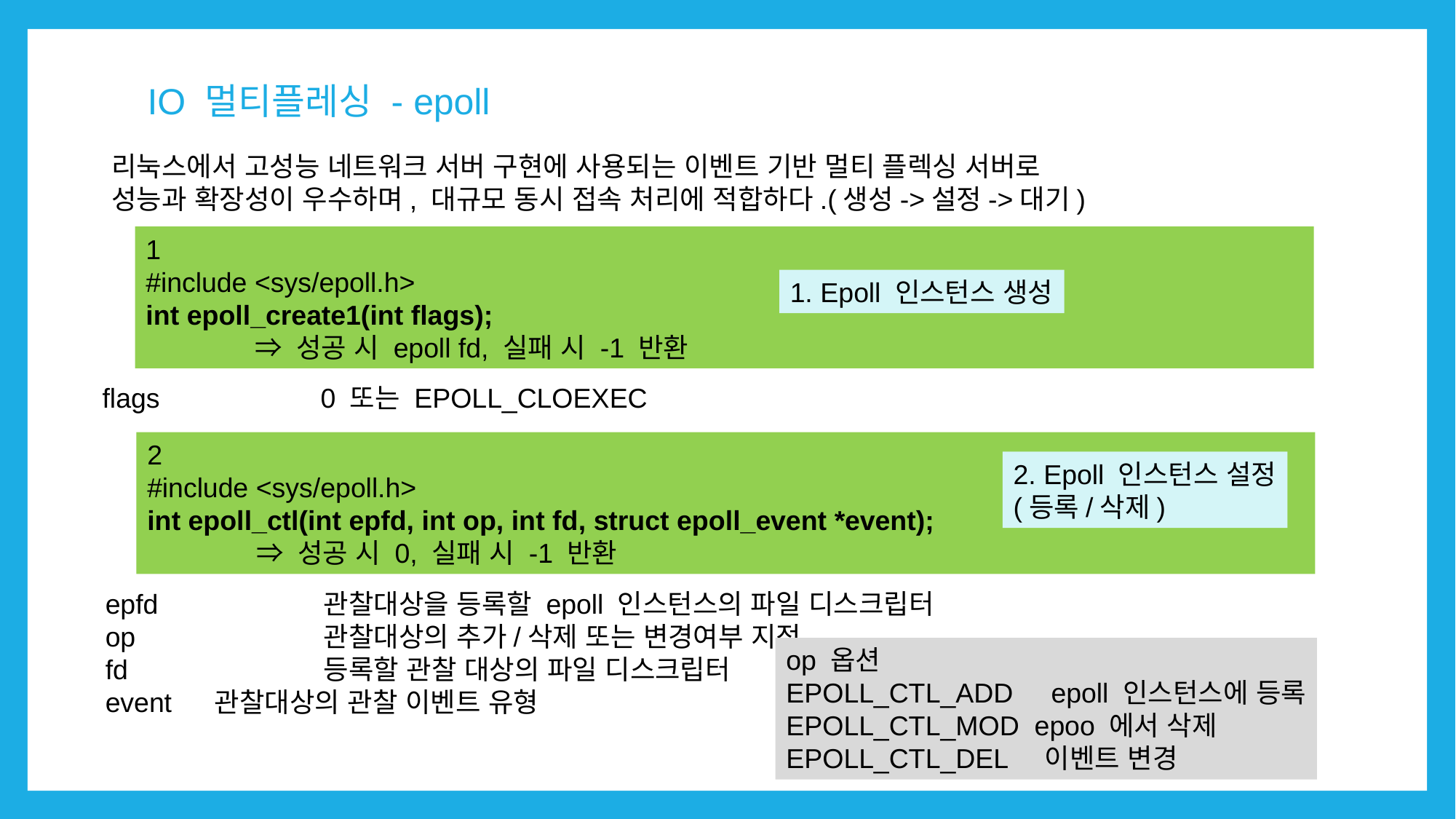

# IO 멀티플레싱 - epoll
리눅스에서 고성능 네트워크 서버 구현에 사용되는 이벤트 기반 멀티 플렉싱 서버로
성능과 확장성이 우수하며, 대규모 동시 접속 처리에 적합하다.(생성->설정->대기)
1
#include <sys/epoll.h>
int epoll_create1(int flags);
	⇒ 성공 시 epoll fd, 실패 시 -1 반환
1. Epoll 인스턴스 생성
flags		0 또는 EPOLL_CLOEXEC

2
#include <sys/epoll.h>
int epoll_ctl(int epfd, int op, int fd, struct epoll_event *event);
	⇒ 성공 시 0, 실패 시 -1 반환
2. Epoll 인스턴스 설정
(등록/삭제)
epfd		관찰대상을 등록할 epoll 인스턴스의 파일 디스크립터
op		관찰대상의 추가/삭제 또는 변경여부 지정
fd		등록할 관찰 대상의 파일 디스크립터
event	관찰대상의 관찰 이벤트 유형
op 옵션
EPOLL_CTL_ADD     epoll 인스턴스에 등록
EPOLL_CTL_MOD  epoo 에서 삭제
EPOLL_CTL_DEL    이벤트 변경